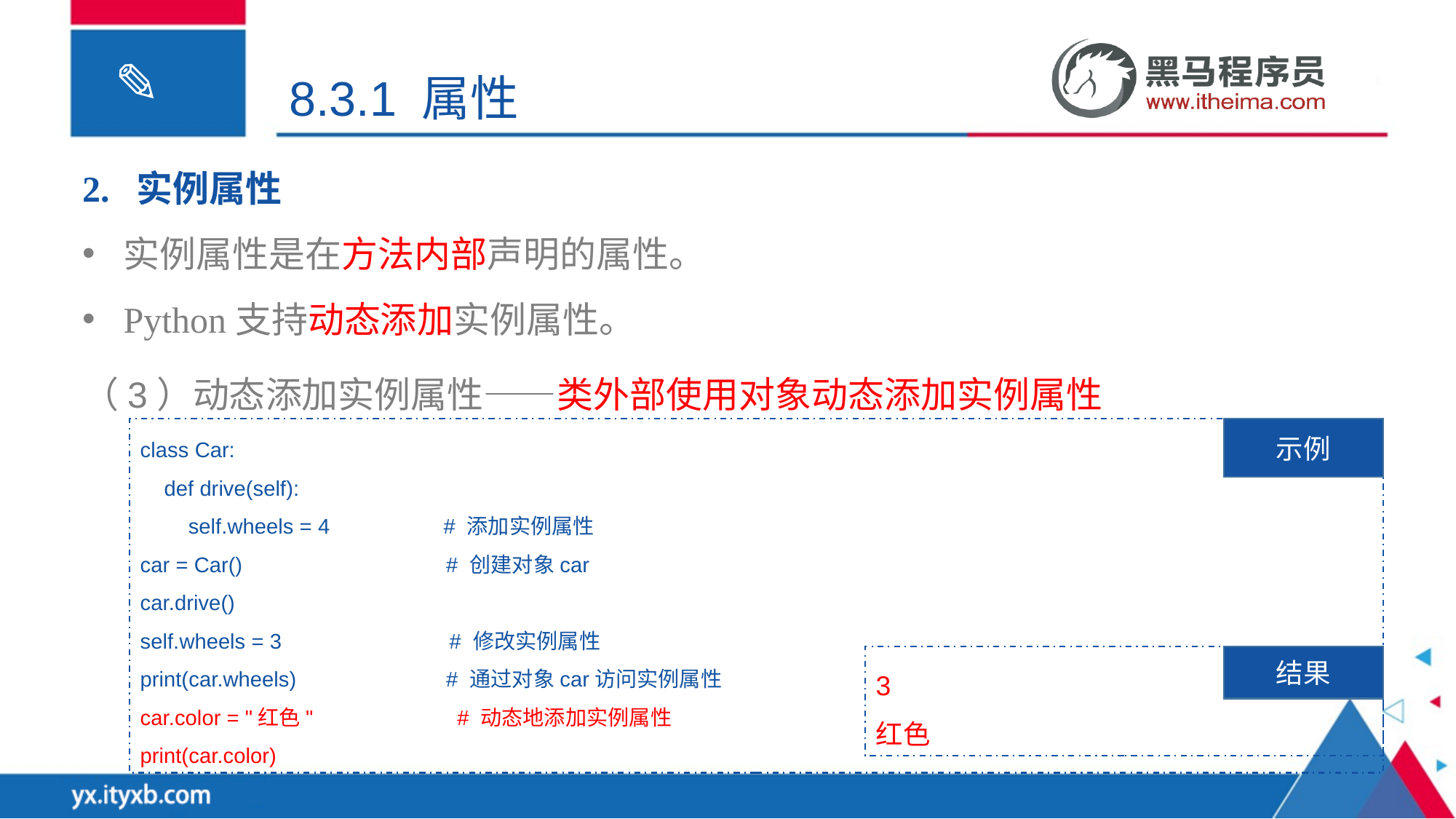

8.3.1 属性
2.  实例属性
实例属性是在方法内部声明的属性。
Python支持动态添加实例属性。
（3）动态添加实例属性——类外部使用对象动态添加实例属性
class Car:
    def drive(self):
        self.wheels = 4                   # 添加实例属性
car = Car()                                  # 创建对象car
car.drive()
self.wheels = 3                            # 修改实例属性
print(car.wheels)                         # 通过对象car访问实例属性
car.color = "红色"                        # 动态地添加实例属性
print(car.color)
示例
3
红色
结果